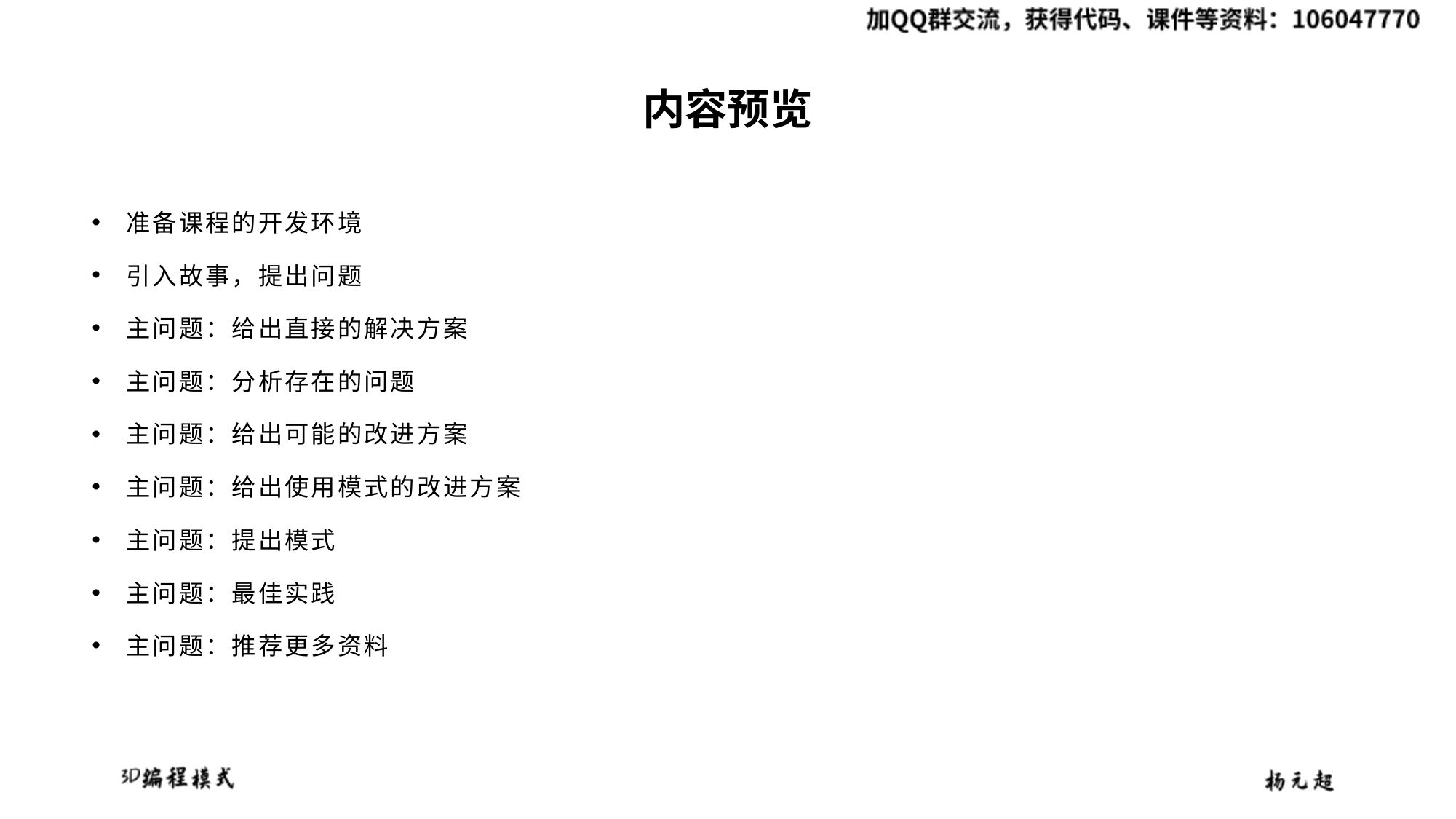

准备课程的开发环境
引入故事，提出问题
主问题：给出直接的解决方案
主问题：分析存在的问题
主问题：给出可能的改进方案
主问题：给出使用模式的改进方案
主问题：提出模式
主问题：最佳实践
主问题：推荐更多资料